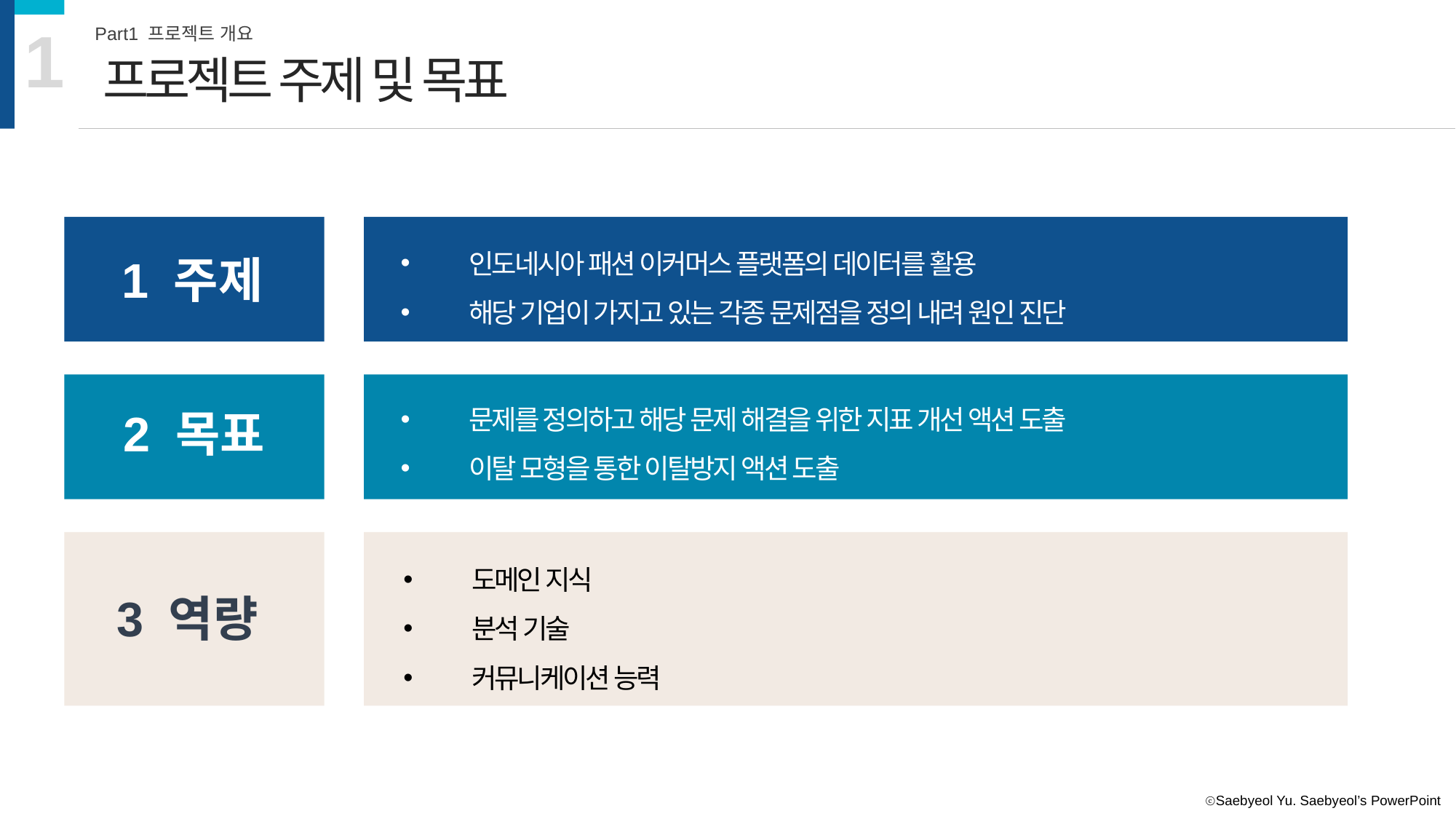

1
Part1 프로젝트 개요
프로젝트 주제 및 목표

인도네시아 패션 이커머스 플랫폼의 데이터를 활용
해당 기업이 가지고 있는 각종 문제점을 정의 내려 원인 진단
1 주제

문제를 정의하고 해당 문제 해결을 위한 지표 개선 액션 도출
이탈 모형을 통한 이탈방지 액션 도출
2 목표

도메인 지식
분석 기술
커뮤니케이션 능력
3 역량